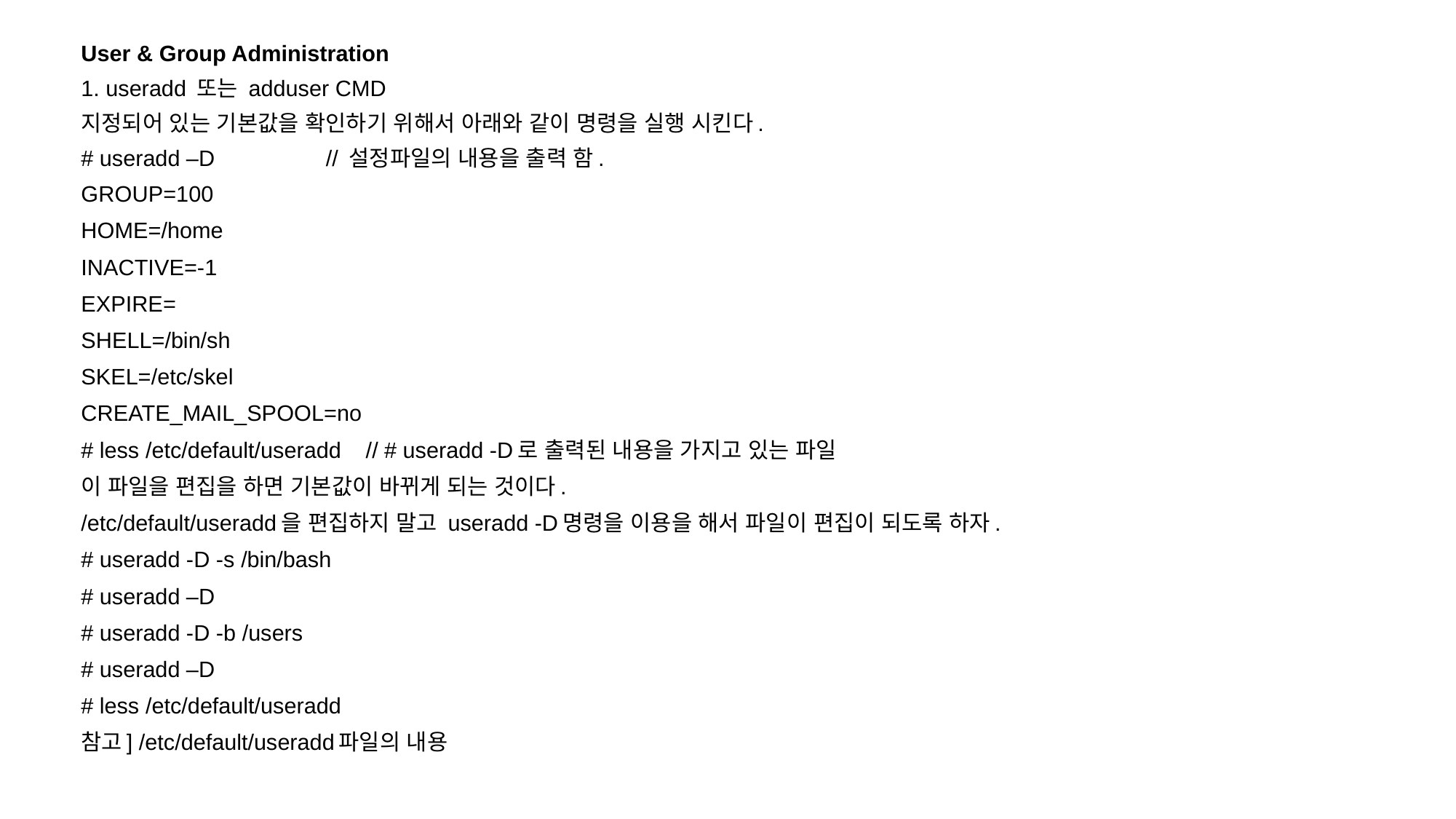

User & Group Administration
1. useradd 또는 adduser CMD
지정되어 있는 기본값을 확인하기 위해서 아래와 같이 명령을 실행 시킨다.
# useradd –D                  // 설정파일의 내용을 출력 함.
GROUP=100
HOME=/home
INACTIVE=-1
EXPIRE=
SHELL=/bin/sh
SKEL=/etc/skel
CREATE_MAIL_SPOOL=no
# less /etc/default/useradd    // # useradd -D로 출력된 내용을 가지고 있는 파일
이 파일을 편집을 하면 기본값이 바뀌게 되는 것이다.
/etc/default/useradd을 편집하지 말고 useradd -D명령을 이용을 해서 파일이 편집이 되도록 하자.
# useradd -D -s /bin/bash
# useradd –D
# useradd -D -b /users
# useradd –D
# less /etc/default/useradd
참고] /etc/default/useradd파일의 내용